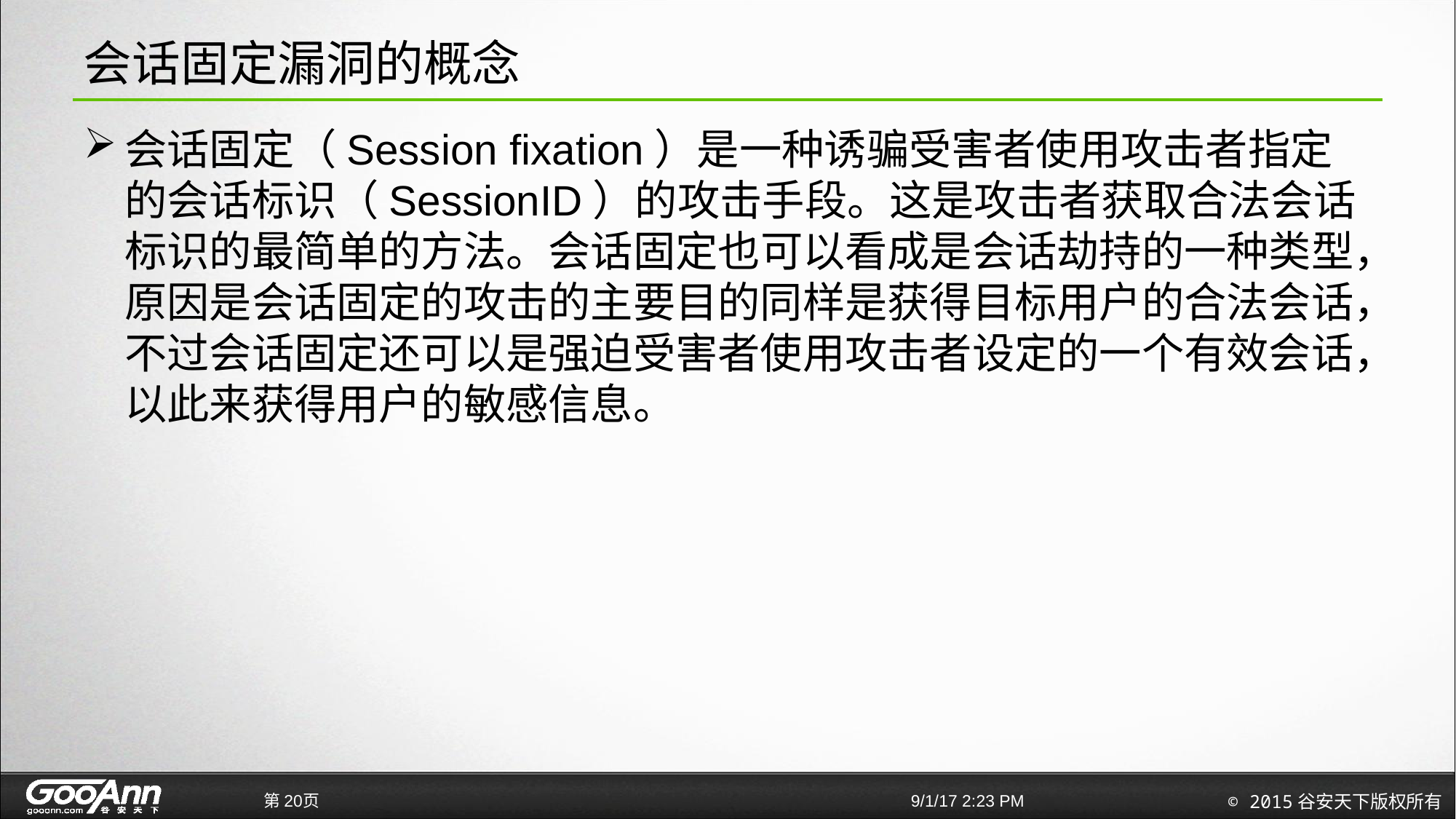

# 会话固定漏洞的概念
会话固定（Session fixation）是一种诱骗受害者使用攻击者指定的会话标识（SessionID）的攻击手段。这是攻击者获取合法会话标识的最简单的方法。会话固定也可以看成是会话劫持的一种类型，原因是会话固定的攻击的主要目的同样是获得目标用户的合法会话，不过会话固定还可以是强迫受害者使用攻击者设定的一个有效会话，以此来获得用户的敏感信息。